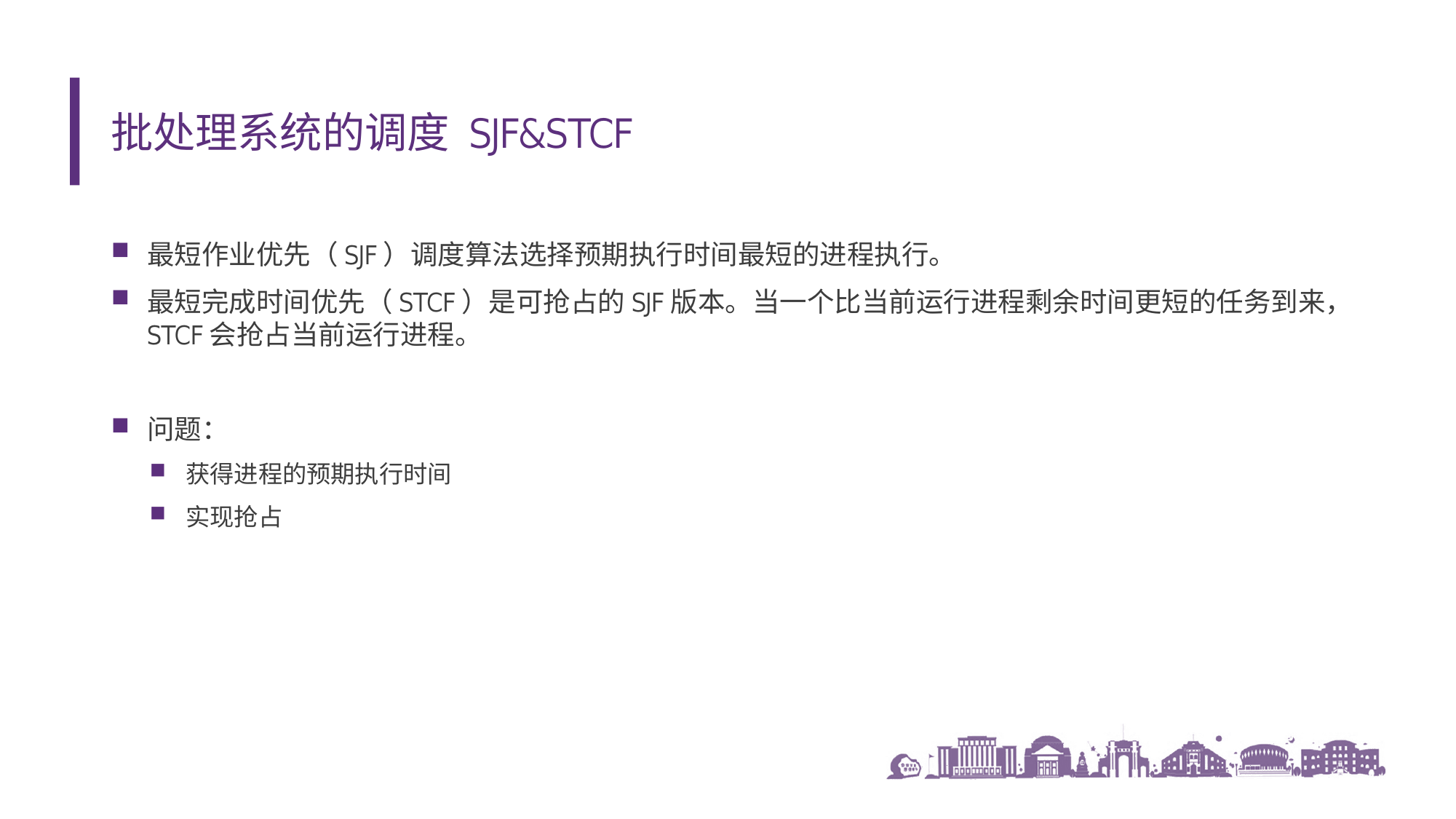

# 批处理系统的调度 SJF&STCF
最短作业优先（SJF）调度算法选择预期执行时间最短的进程执行。
最短完成时间优先（STCF）是可抢占的SJF版本。当一个比当前运行进程剩余时间更短的任务到来，STCF会抢占当前运行进程。

问题：
获得进程的预期执行时间
实现抢占